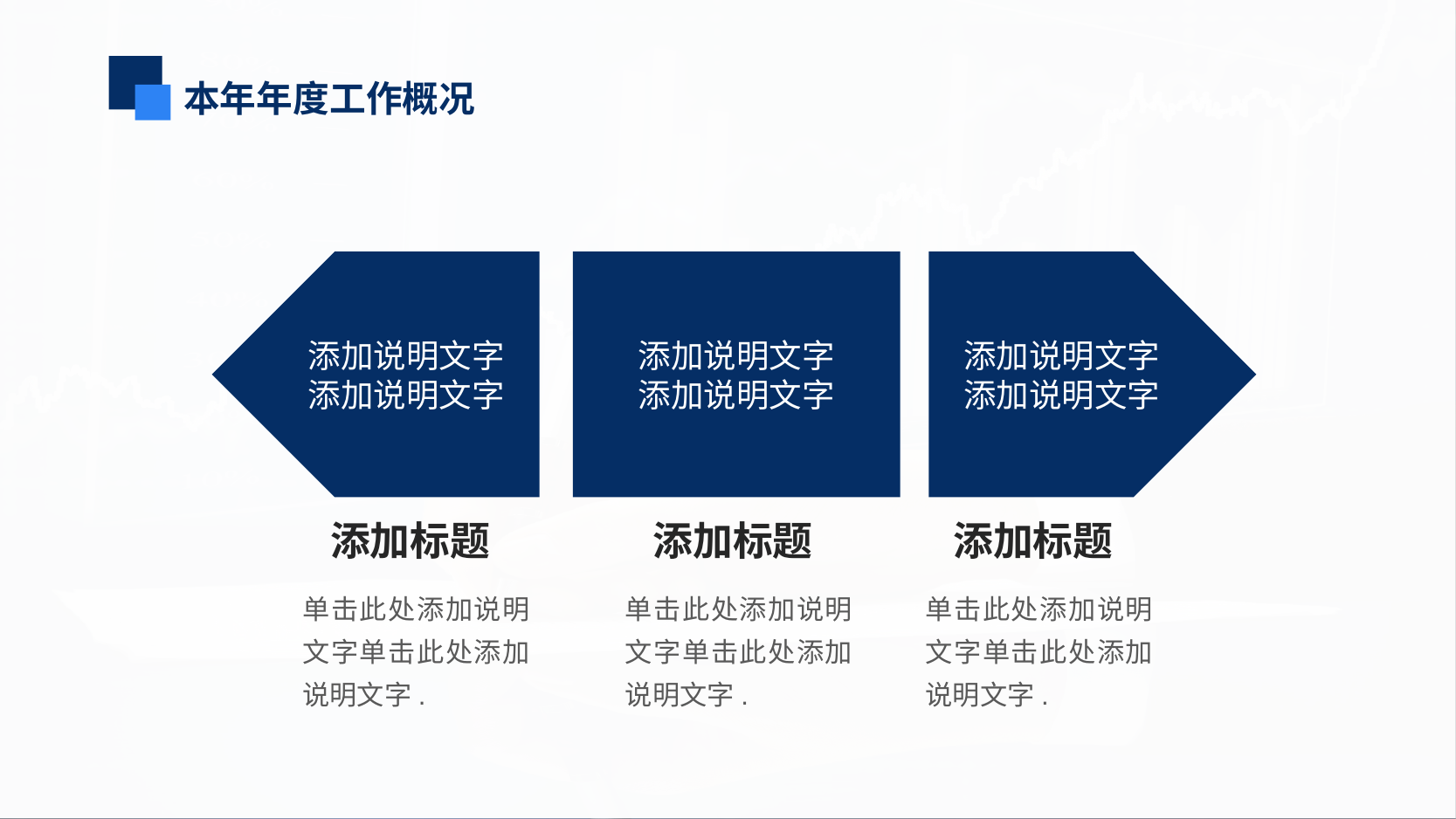

本年年度工作概况

添加说明文字
添加说明文字
添加说明文字
添加说明文字
添加说明文字
添加说明文字
添加标题
添加标题
添加标题
单击此处添加说明文字单击此处添加说明文字.
单击此处添加说明文字单击此处添加说明文字.
单击此处添加说明文字单击此处添加说明文字.